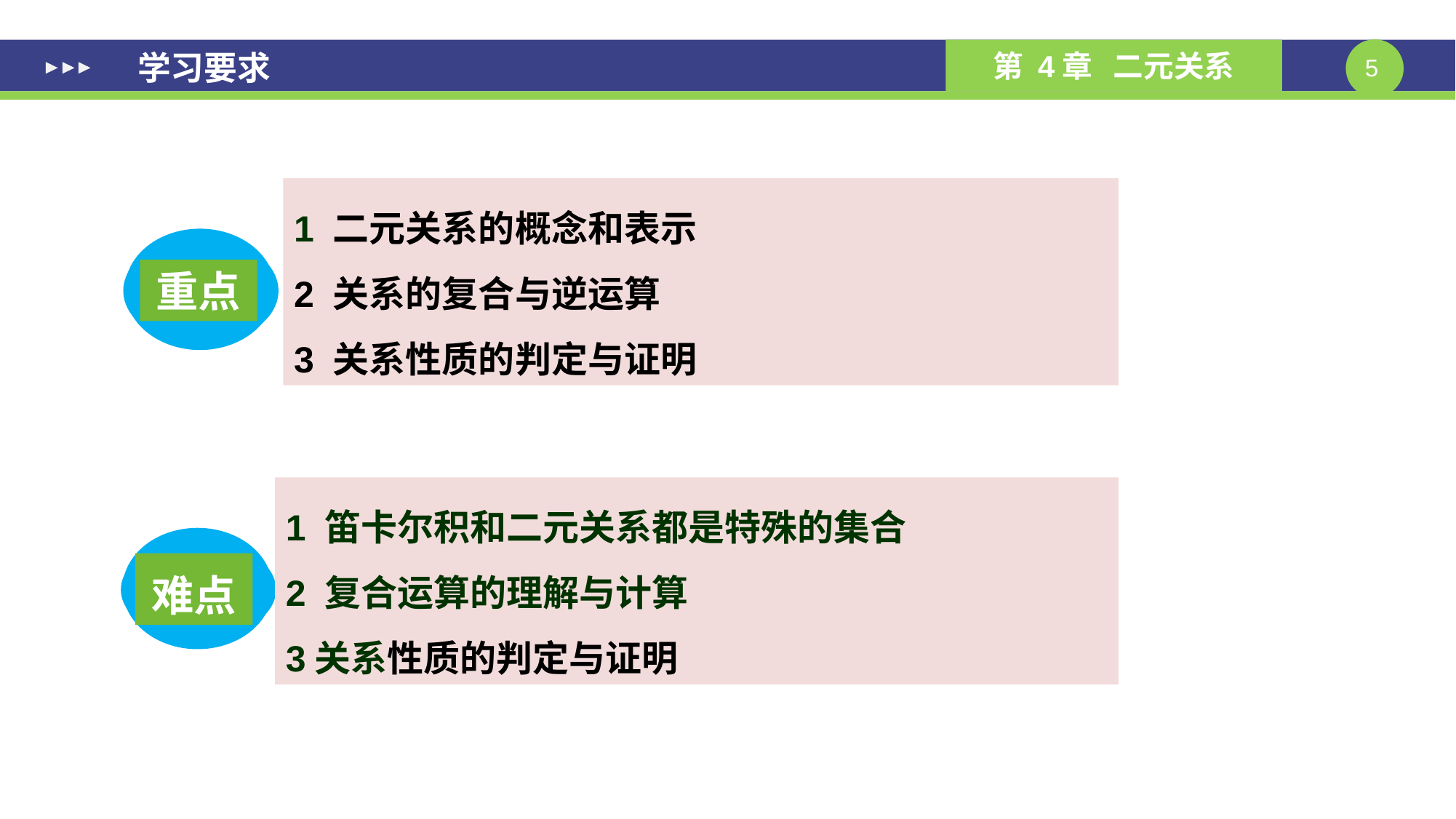

学习要求
1 二元关系的概念和表示
2 关系的复合与逆运算
3 关系性质的判定与证明

重点
1 笛卡尔积和二元关系都是特殊的集合
2 复合运算的理解与计算
3关系性质的判定与证明

难点